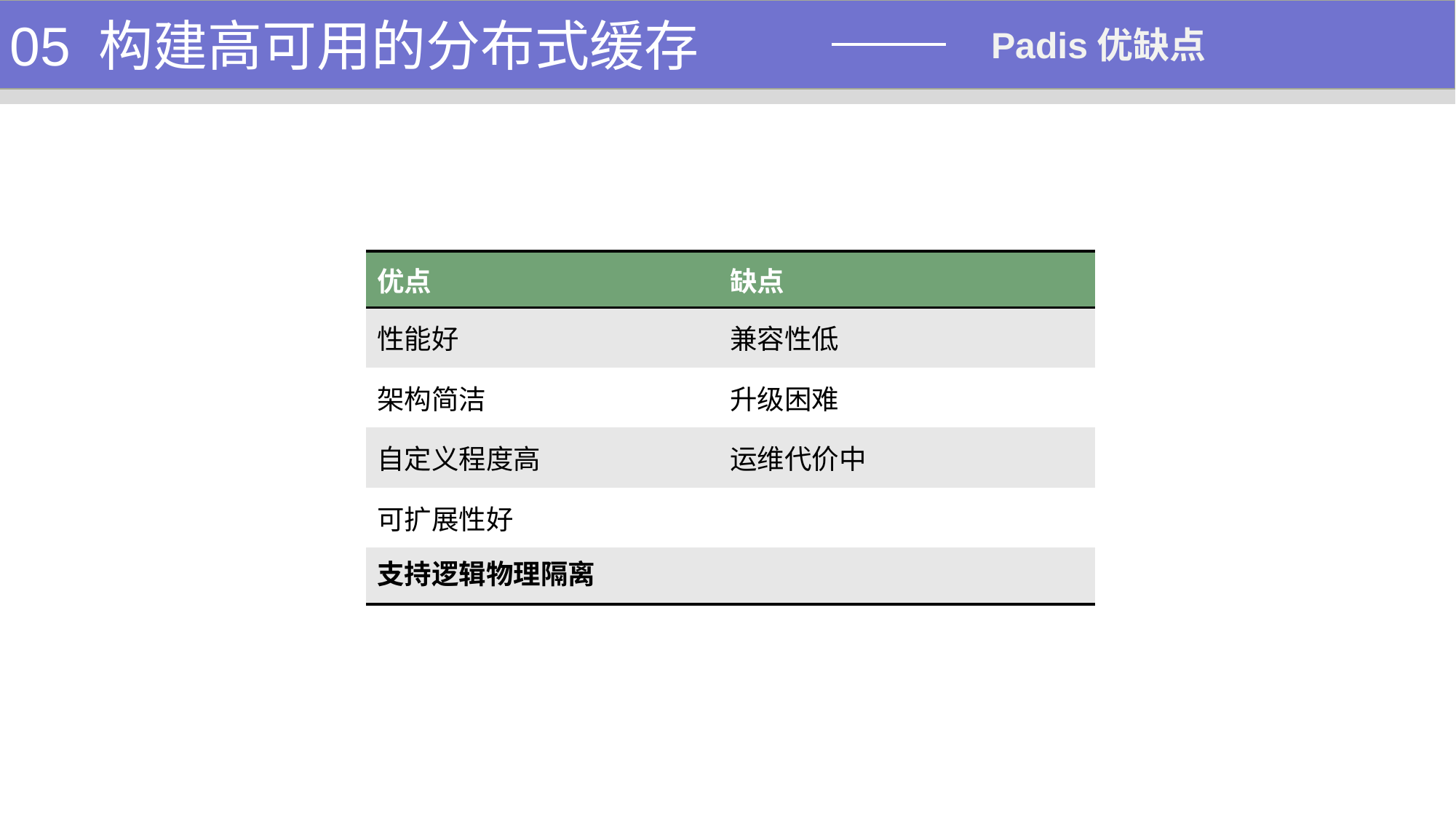

1、功能介绍
05 构建高可用的分布式缓存
Padis优缺点
| 优点 | 缺点 |
| --- | --- |
| 性能好 | 兼容性低 |
| 架构简洁 | 升级困难 |
| 自定义程度高 | 运维代价中 |
| 可扩展性好 |  |
| 支持逻辑物理隔离 |  |